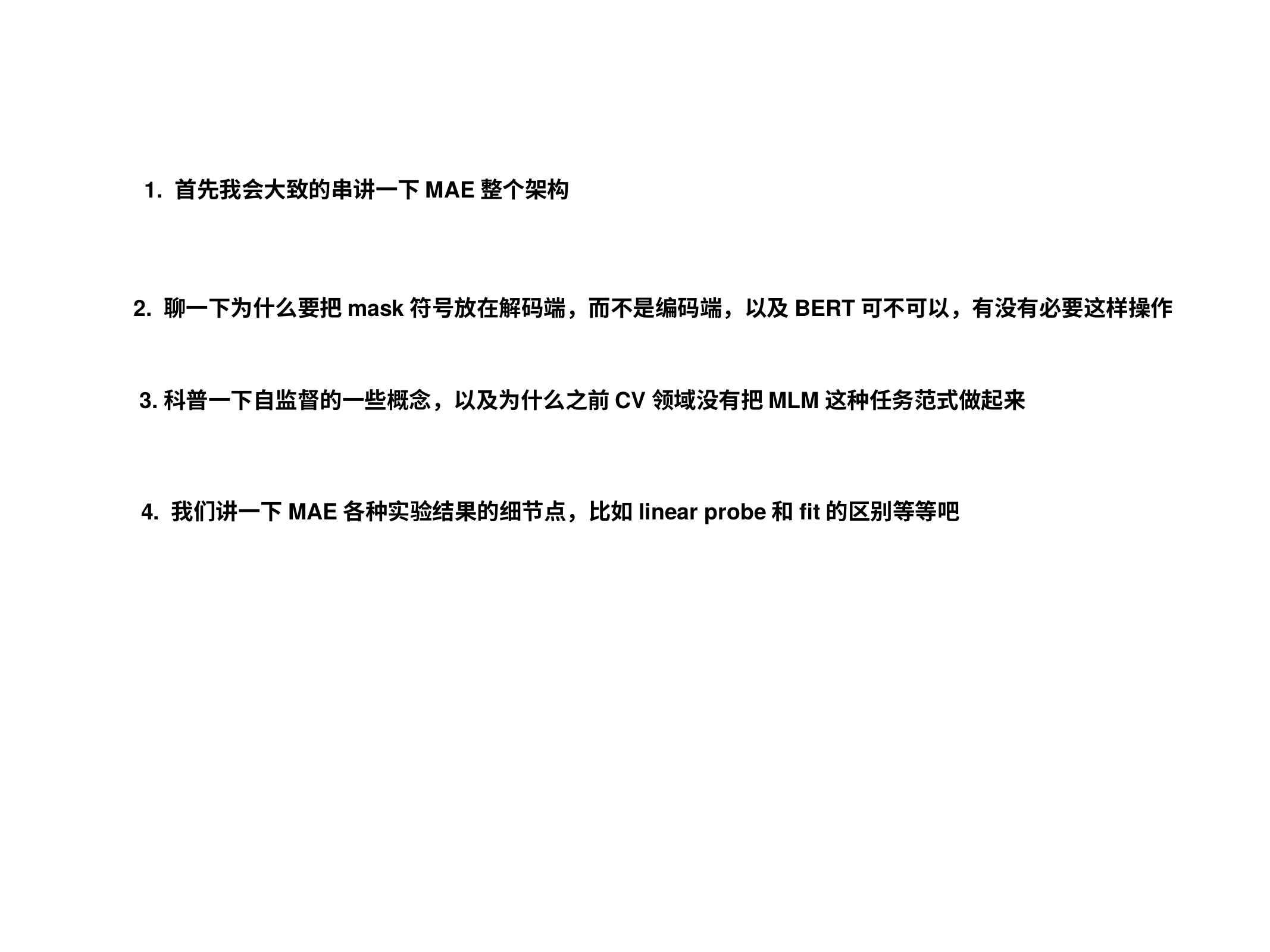

1. 首先我会大致的串讲一下MAE整个架构

2. 聊一下为什么要把mask符号放在解码端，而不是编码端，以及BERT可不可以，有没有必要这样操作

3.科普一下自监督的一些概念，以及为什么之前CV领域没有把MLM这种任务范式做起来

4. 我们讲一下MAE各种实验结果的细节点，比如linear probe和fit的区别等等吧